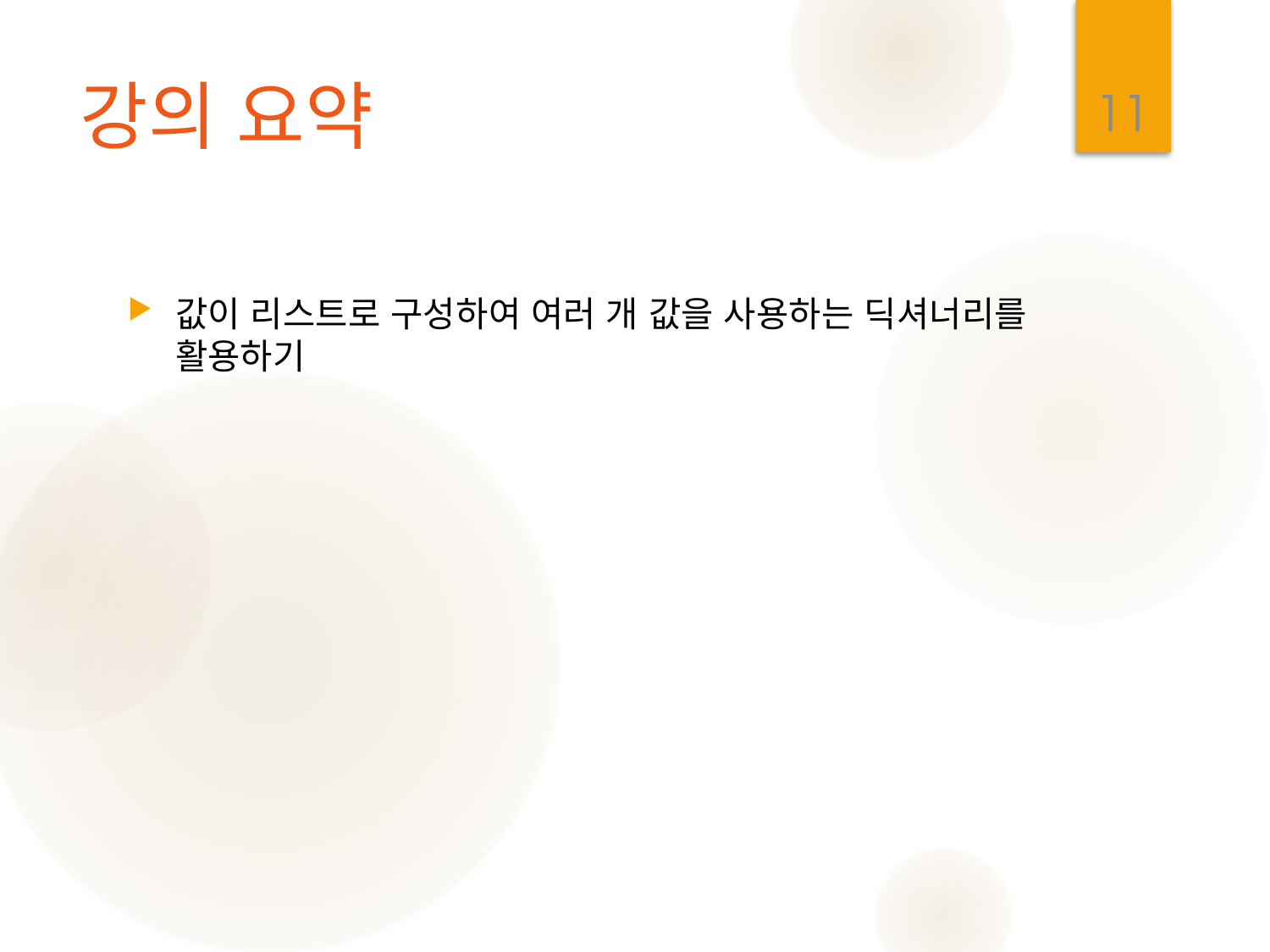

11
# 강의 요약
값이 리스트로 구성하여 여러 개 값을 사용하는 딕셔너리를 활용하기